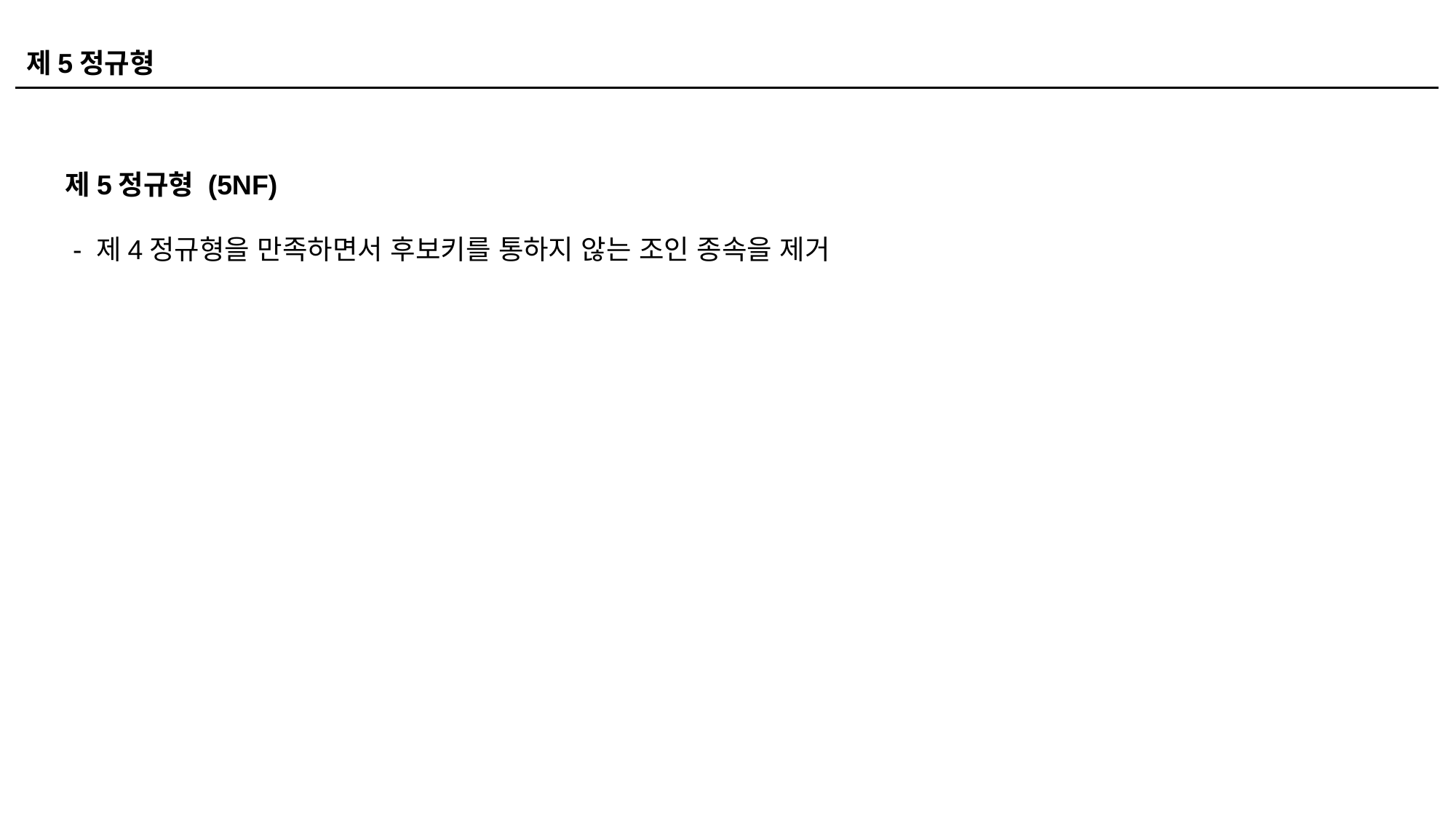

제5정규형
제5정규형 (5NF)
 - 제4정규형을 만족하면서 후보키를 통하지 않는 조인 종속을 제거